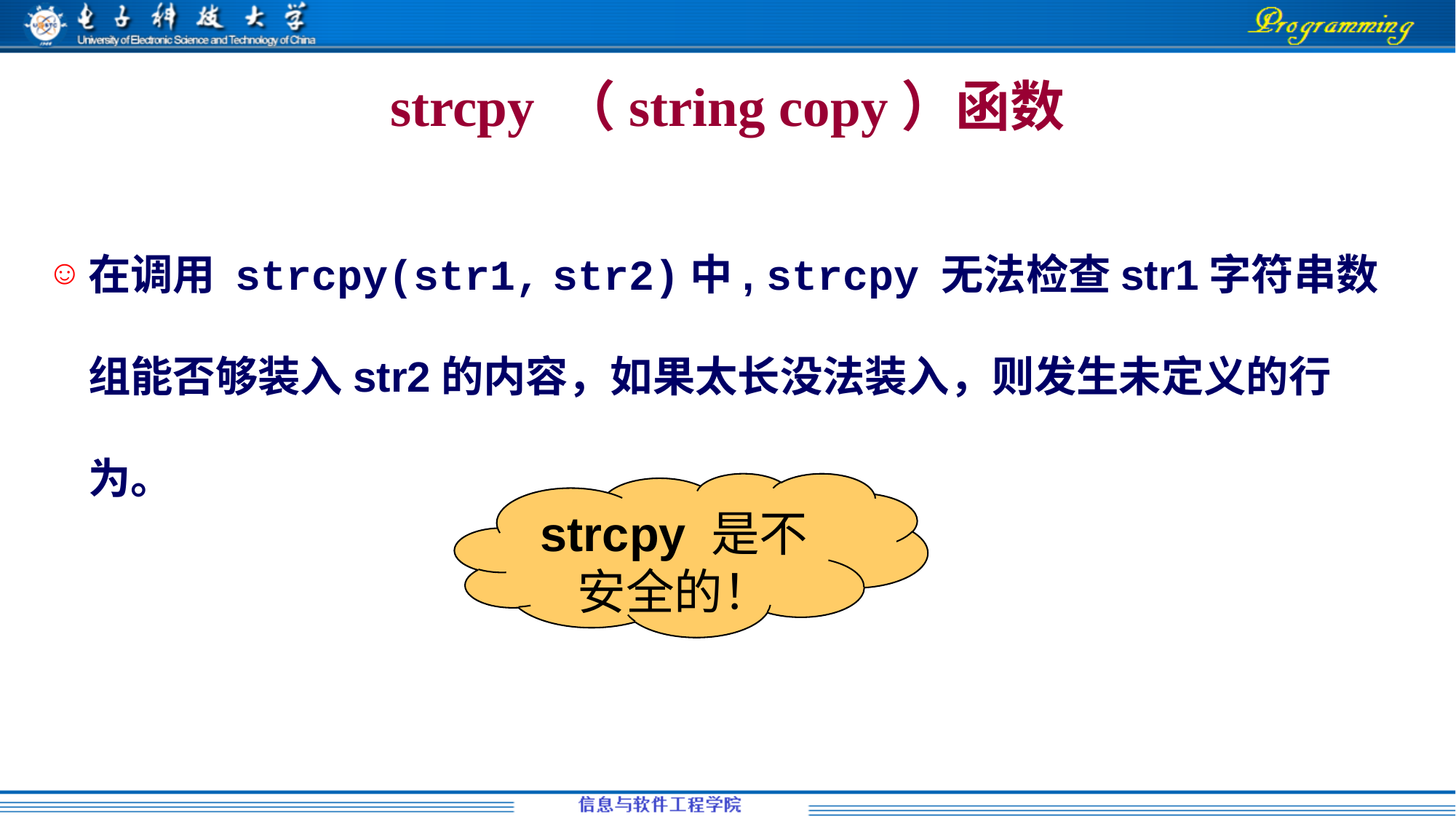

strcpy （string copy）函数
在调用 strcpy(str1, str2)中, strcpy 无法检查str1字符串数组能否够装入str2的内容，如果太长没法装入，则发生未定义的行为。
strcpy 是不安全的！